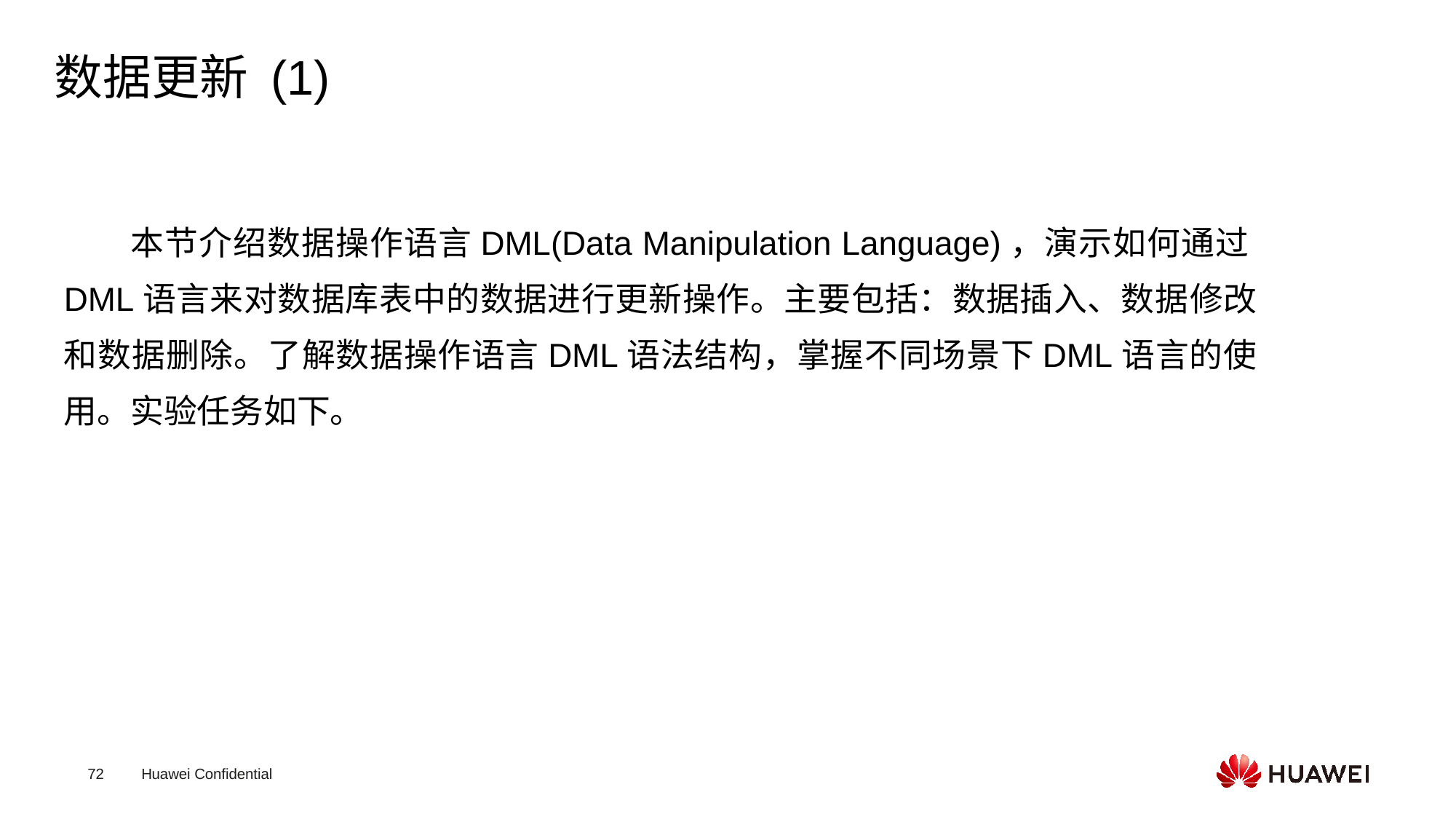

# 数据更新 (1)
本节介绍数据操作语言DML(Data Manipulation Language)，演示如何通过DML语言来对数据库表中的数据进行更新操作。主要包括：数据插入、数据修改和数据删除。了解数据操作语言DML语法结构，掌握不同场景下DML语言的使用。实验任务如下。